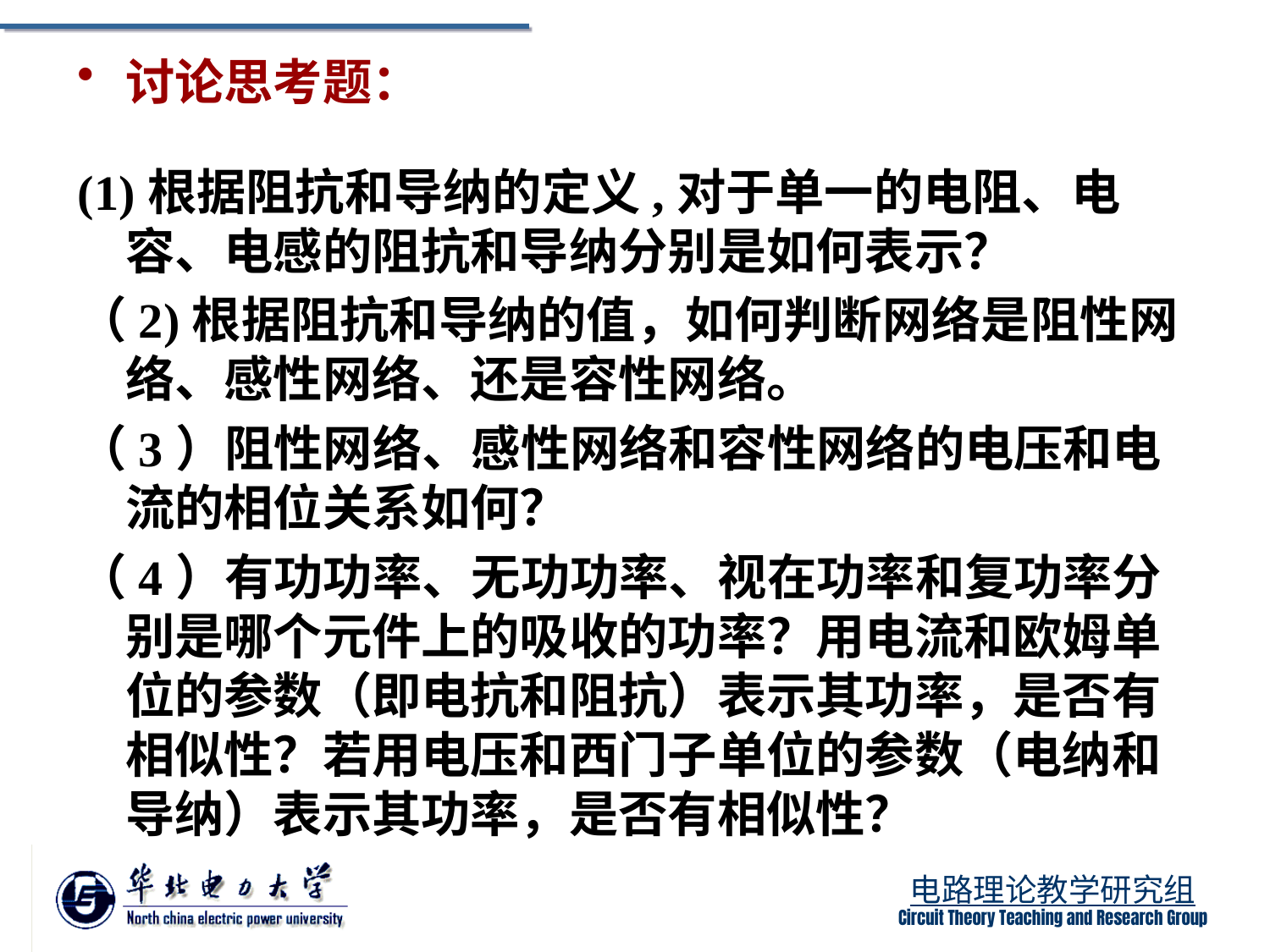

讨论思考题：

(1)根据阻抗和导纳的定义,对于单一的电阻、电容、电感的阻抗和导纳分别是如何表示？
（2)根据阻抗和导纳的值，如何判断网络是阻性网络、感性网络、还是容性网络。
（3）阻性网络、感性网络和容性网络的电压和电流的相位关系如何？
（4）有功功率、无功功率、视在功率和复功率分别是哪个元件上的吸收的功率？用电流和欧姆单位的参数（即电抗和阻抗）表示其功率，是否有相似性？若用电压和西门子单位的参数（电纳和导纳）表示其功率，是否有相似性？